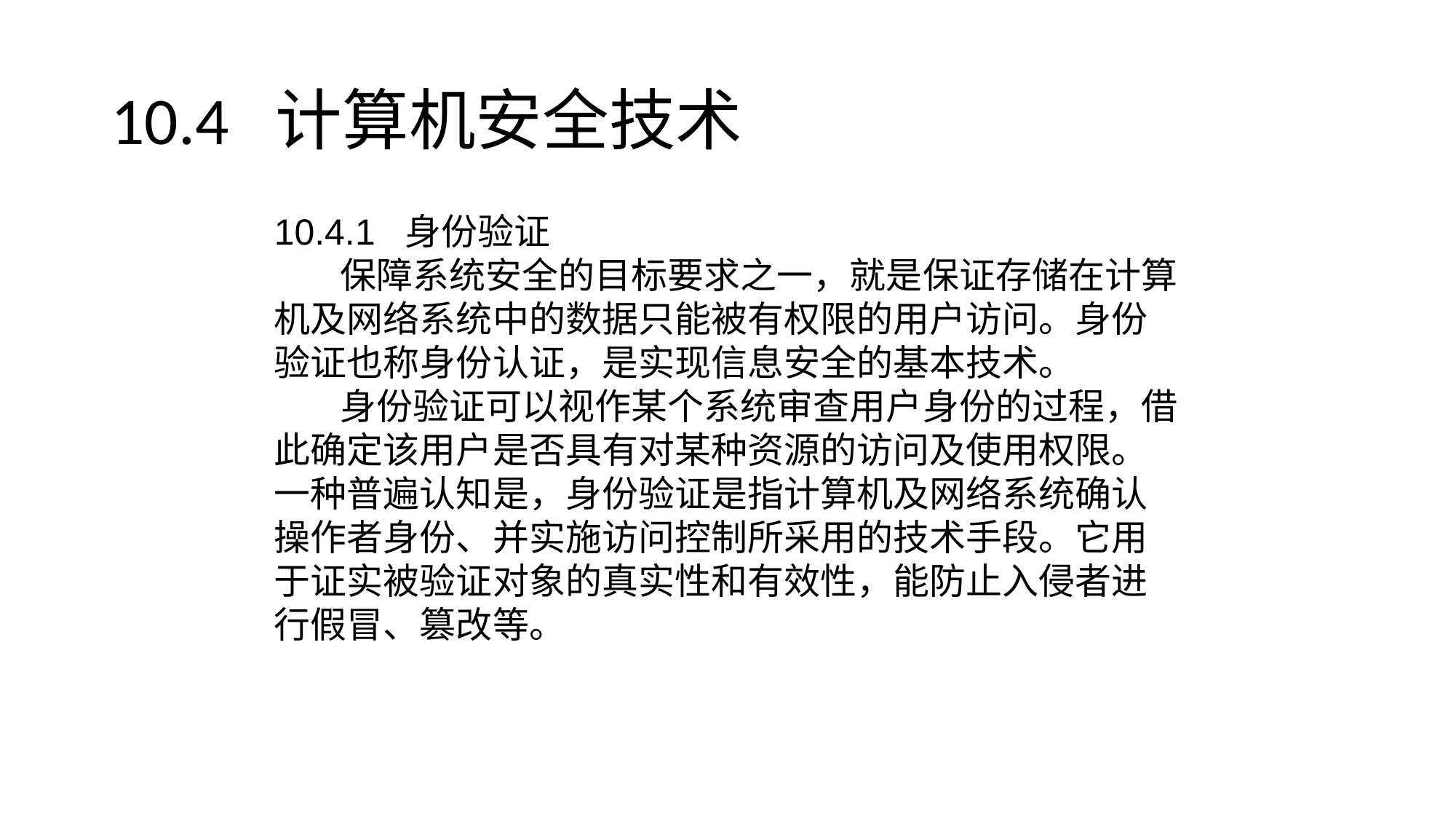

10.4  计算机安全技术
10.4.1  身份验证
       保障系统安全的目标要求之一，就是保证存储在计算机及网络系统中的数据只能被有权限的用户访问。身份验证也称身份认证，是实现信息安全的基本技术。
       身份验证可以视作某个系统审查用户身份的过程，借此确定该用户是否具有对某种资源的访问及使用权限。一种普遍认知是，身份验证是指计算机及网络系统确认操作者身份、并实施访问控制所采用的技术手段。它用于证实被验证对象的真实性和有效性，能防止入侵者进行假冒、篡改等。
2